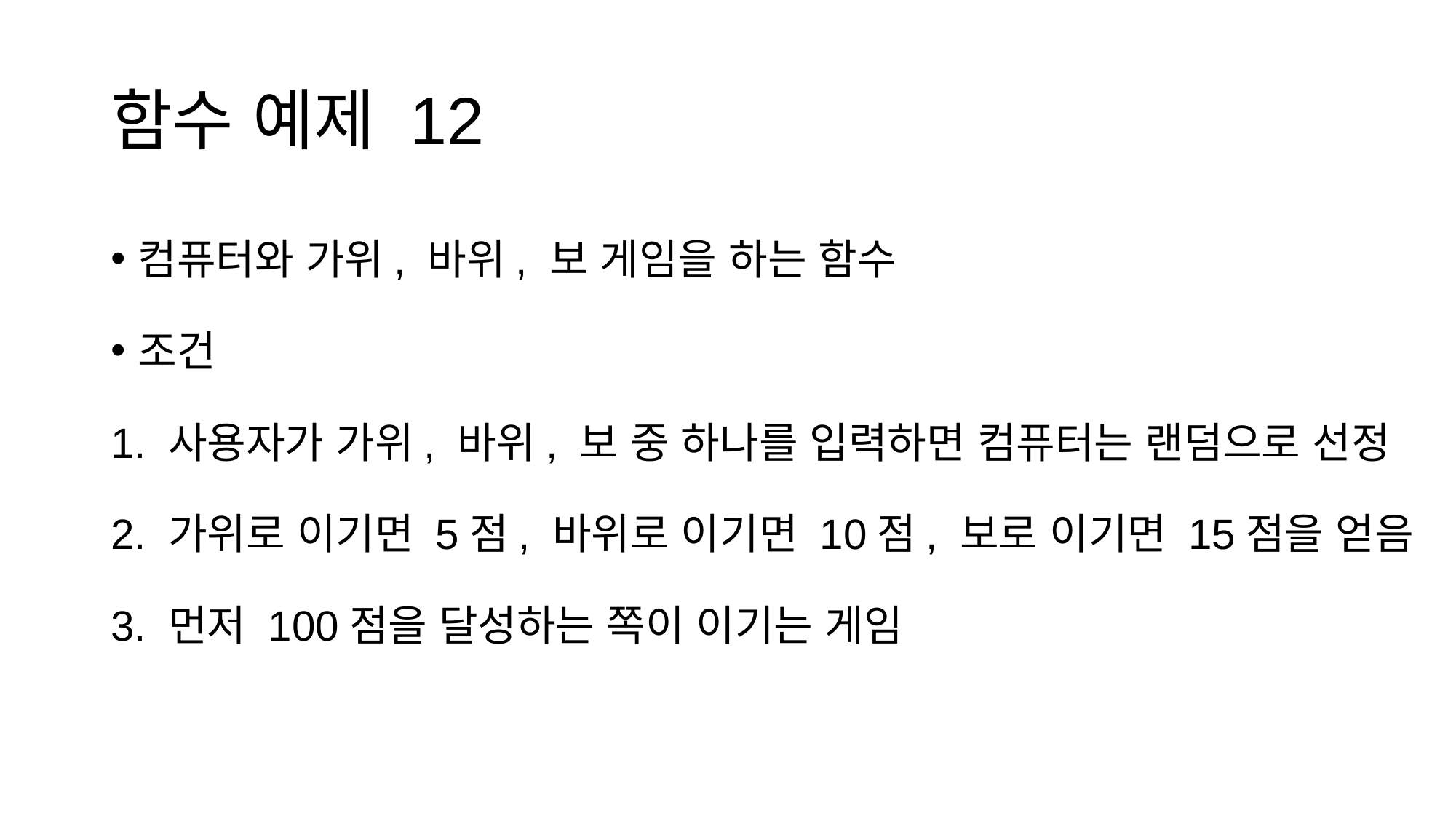

# 함수 예제 12
컴퓨터와 가위, 바위, 보 게임을 하는 함수
조건
1. 사용자가 가위, 바위, 보 중 하나를 입력하면 컴퓨터는 랜덤으로 선정
2. 가위로 이기면 5점, 바위로 이기면 10점, 보로 이기면 15점을 얻음
3. 먼저 100점을 달성하는 쪽이 이기는 게임